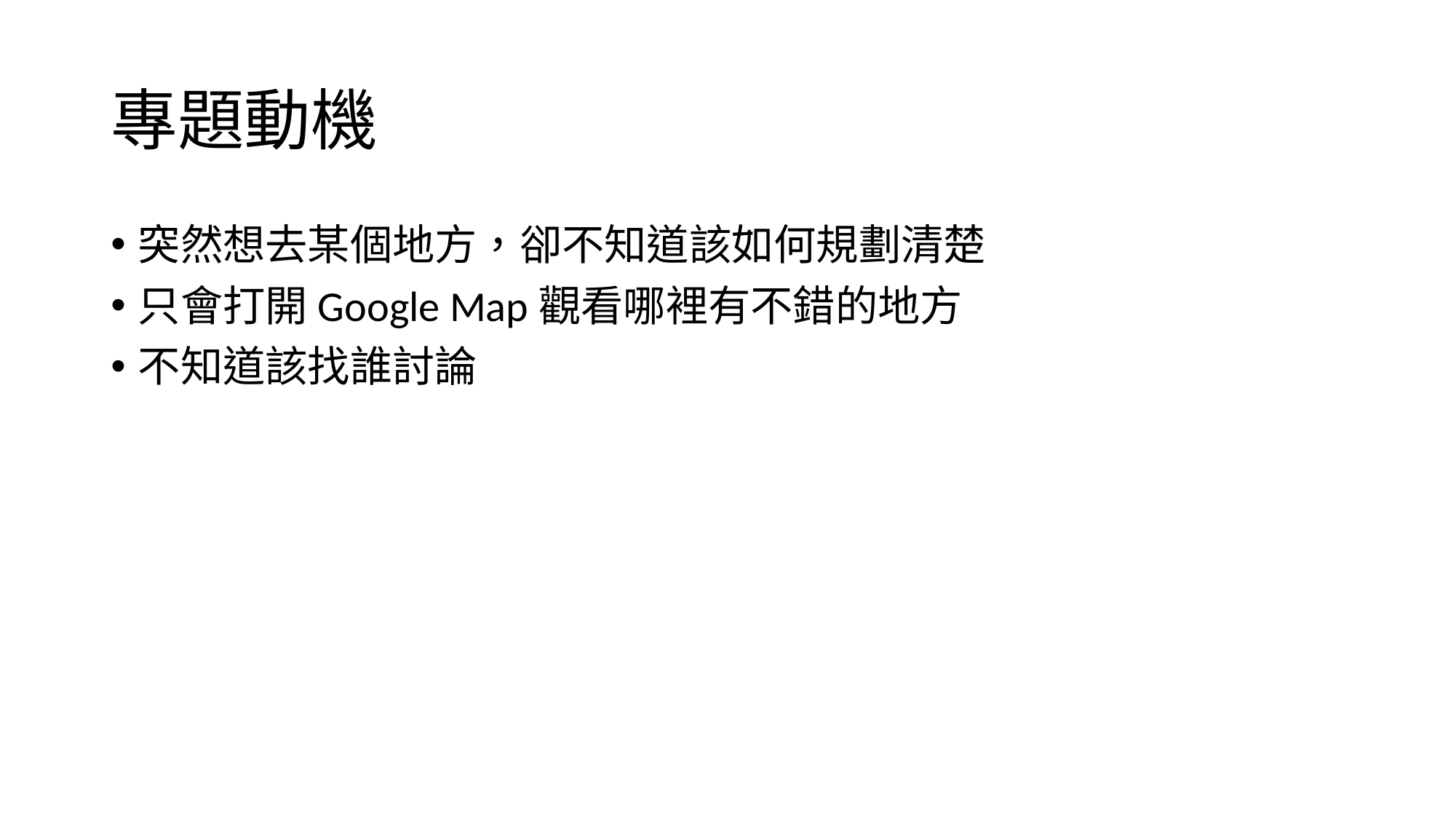

# 專題動機
突然想去某個地方，卻不知道該如何規劃清楚
只會打開Google Map觀看哪裡有不錯的地方
不知道該找誰討論